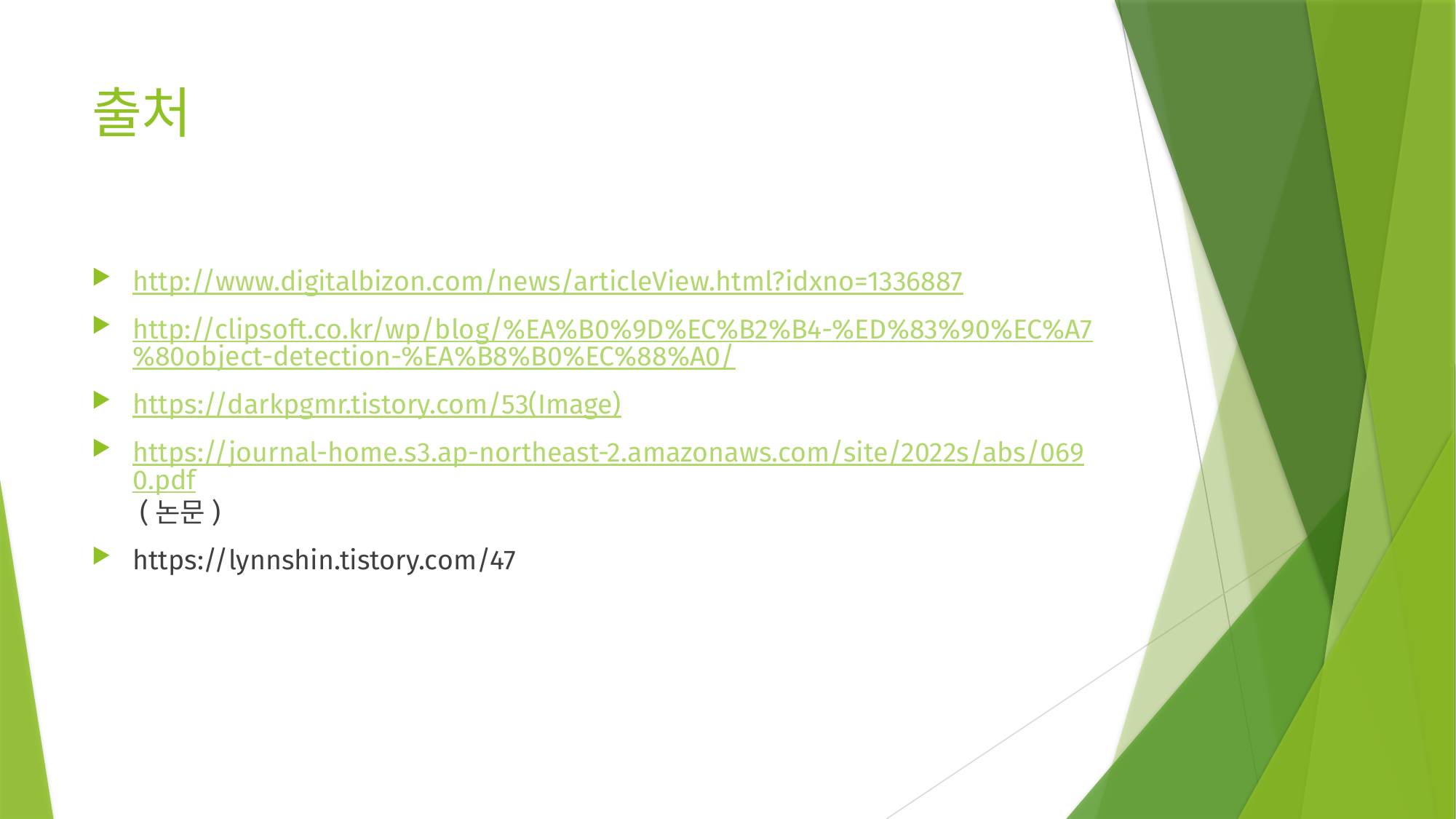

# 출처
http://www.digitalbizon.com/news/articleView.html?idxno=1336887
http://clipsoft.co.kr/wp/blog/%EA%B0%9D%EC%B2%B4-%ED%83%90%EC%A7%80object-detection-%EA%B8%B0%EC%88%A0/
https://darkpgmr.tistory.com/53(Image)
https://journal-home.s3.ap-northeast-2.amazonaws.com/site/2022s/abs/0690.pdf (논문)
https://lynnshin.tistory.com/47